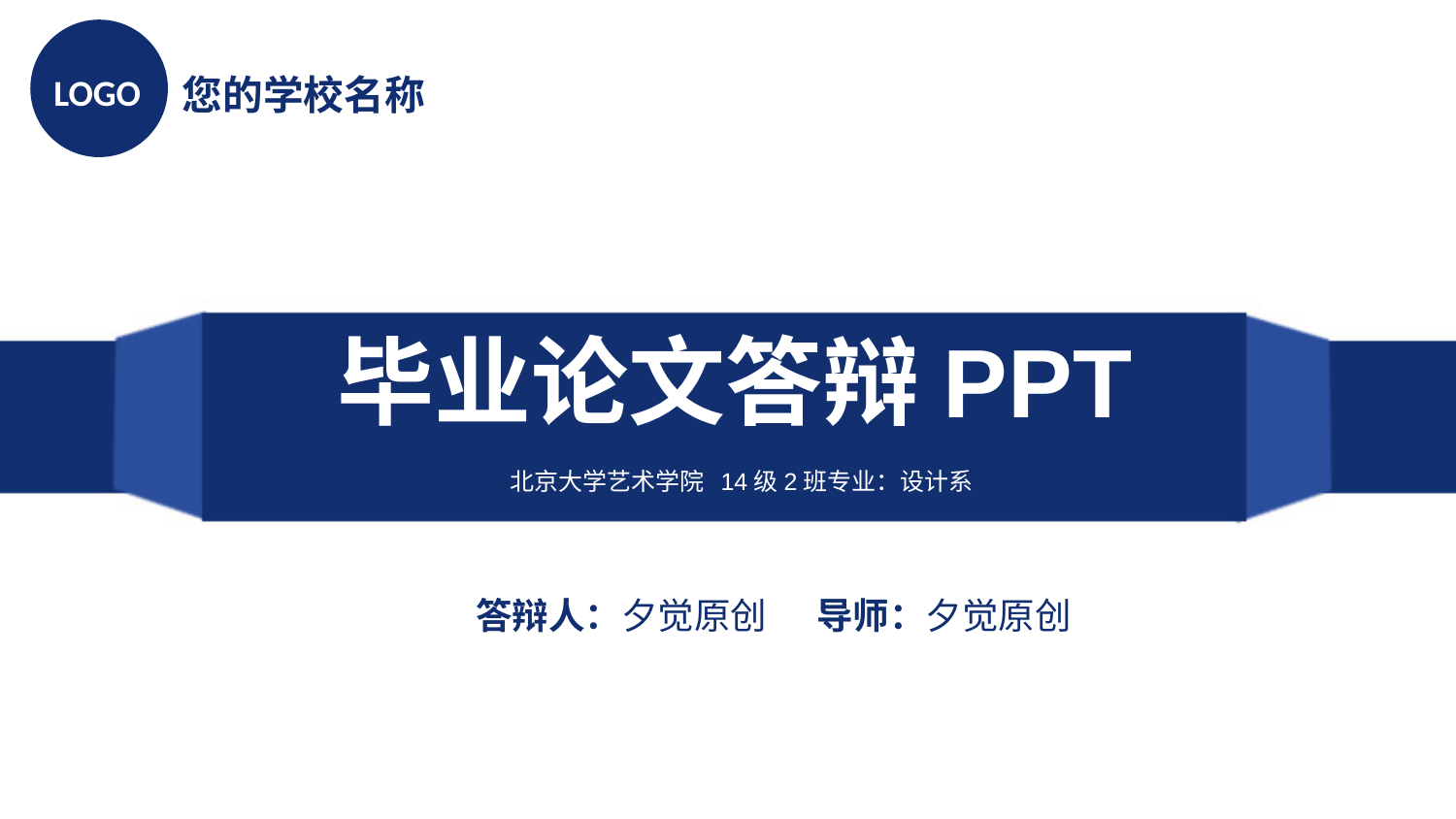

LOGO
您的学校名称
毕业论文答辩PPT
北京大学艺术学院  14级2班专业：设计系

答辩人：夕觉原创      导师：夕觉原创